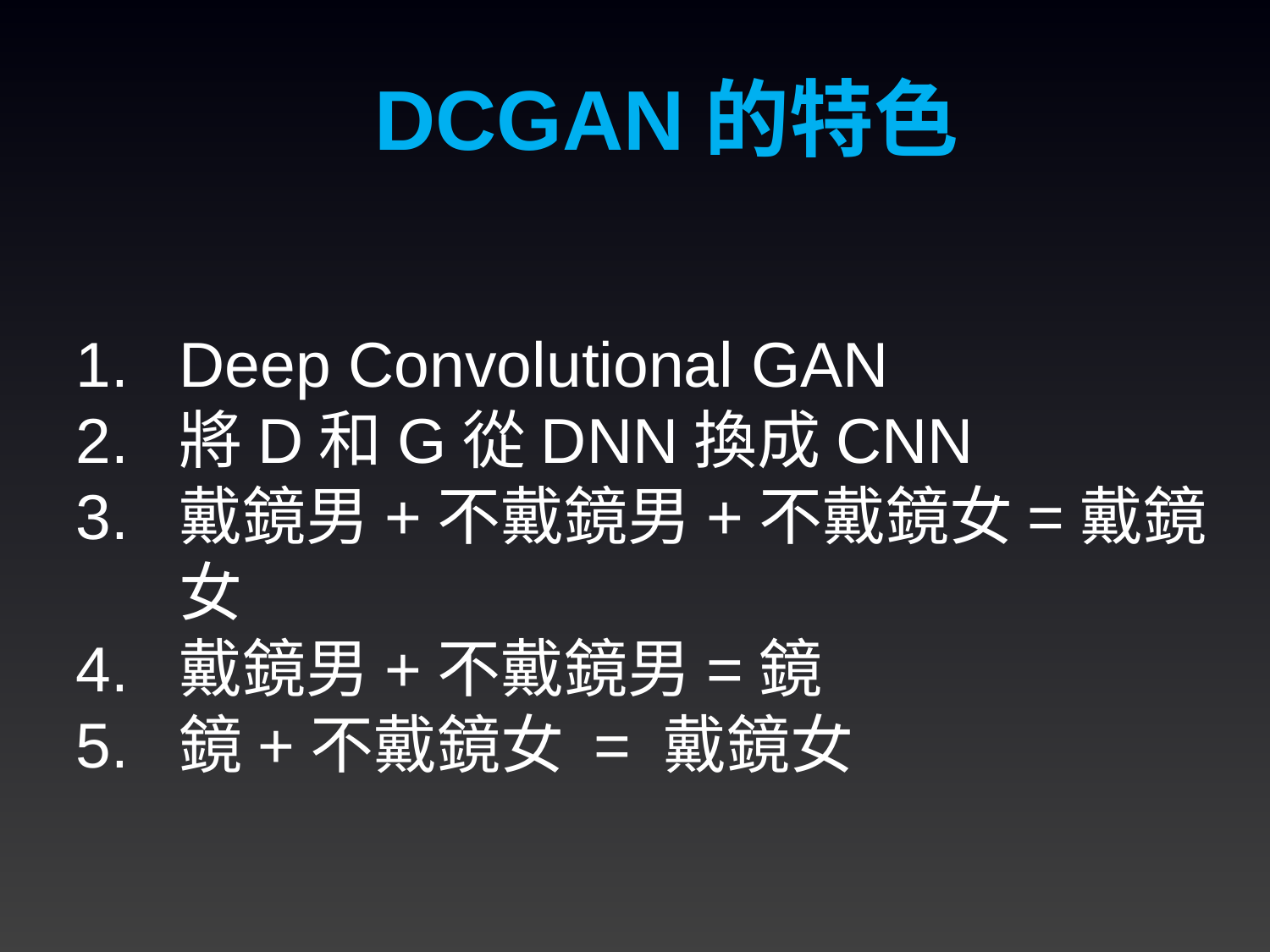

DCGAN的特色
Deep Convolutional GAN
將D和G從DNN換成CNN
戴鏡男+不戴鏡男+不戴鏡女=戴鏡女
戴鏡男+不戴鏡男=鏡
鏡+不戴鏡女 = 戴鏡女